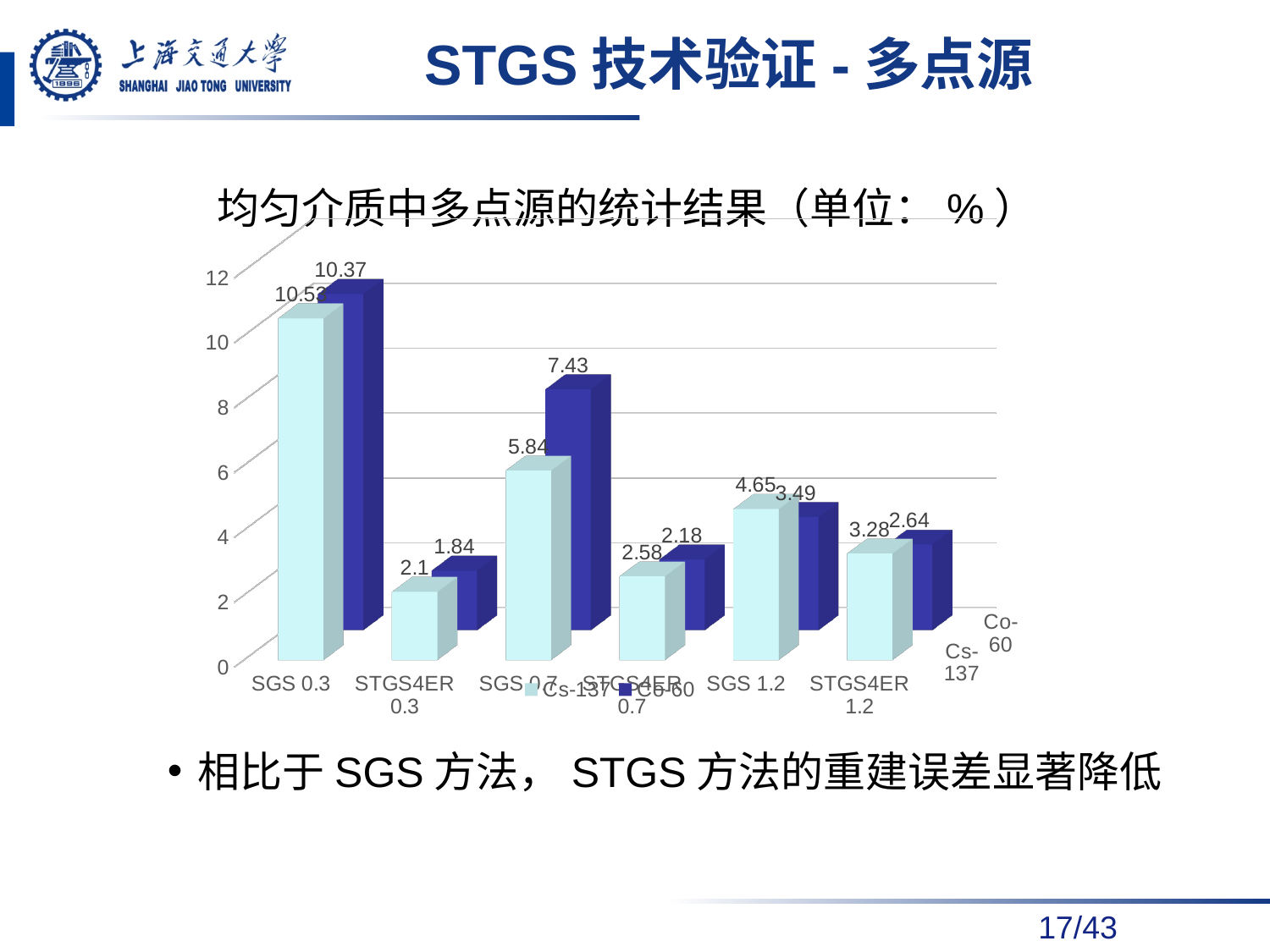

# STGS技术验证-多点源
均匀介质中多点源的统计结果（单位：%）

[unsupported chart]

相比于SGS方法，STGS方法的重建误差显著降低